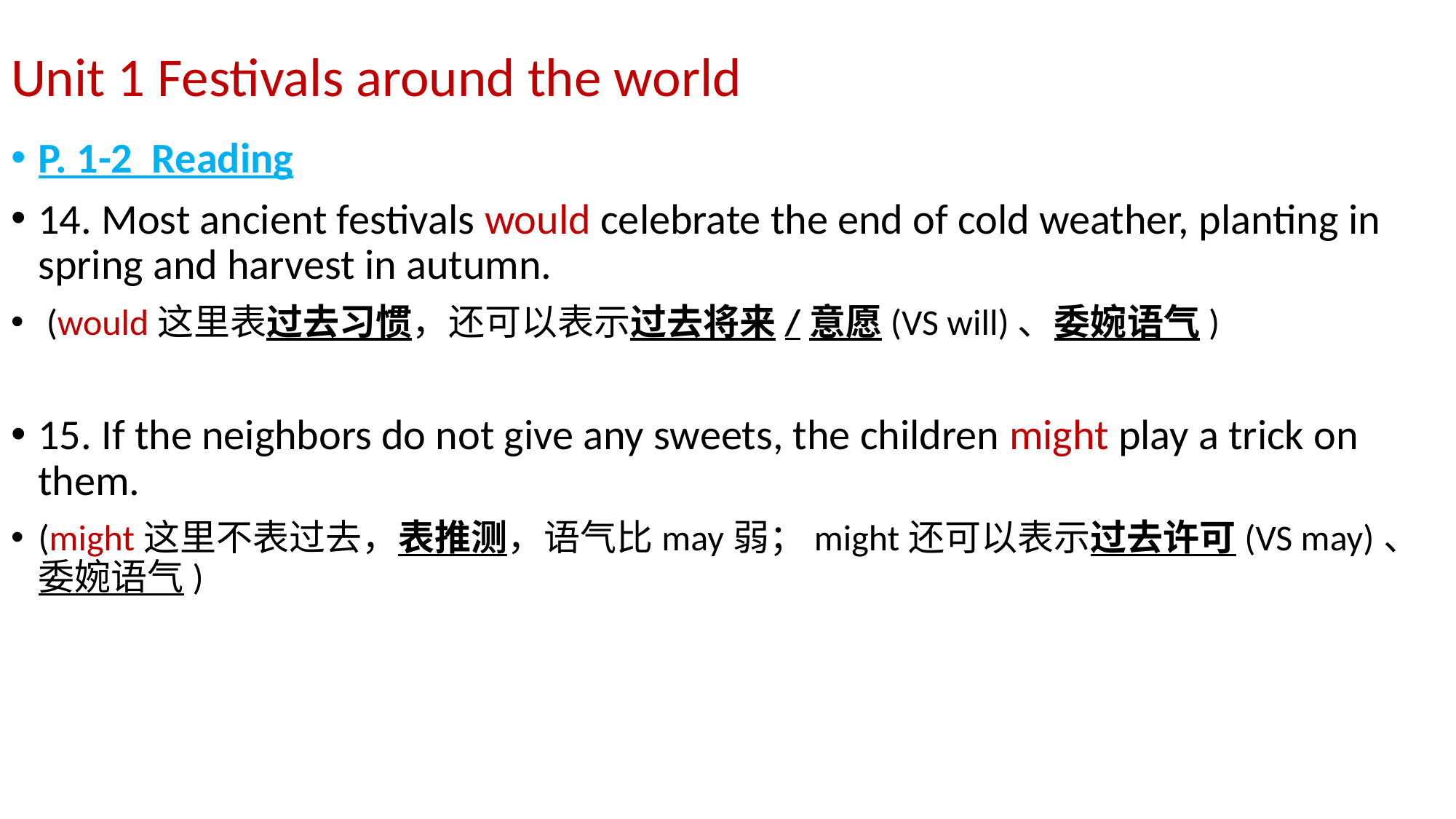

# Unit 1 Festivals around the world
P. 1-2  Reading
14. Most ancient festivals would celebrate the end of cold weather, planting in spring and harvest in autumn.
 (would这里表过去习惯，还可以表示过去将来/意愿(VS will)、委婉语气)

15. If the neighbors do not give any sweets, the children might play a trick on them.
(might这里不表过去，表推测，语气比may弱；might还可以表示过去许可(VS may)、委婉语气)